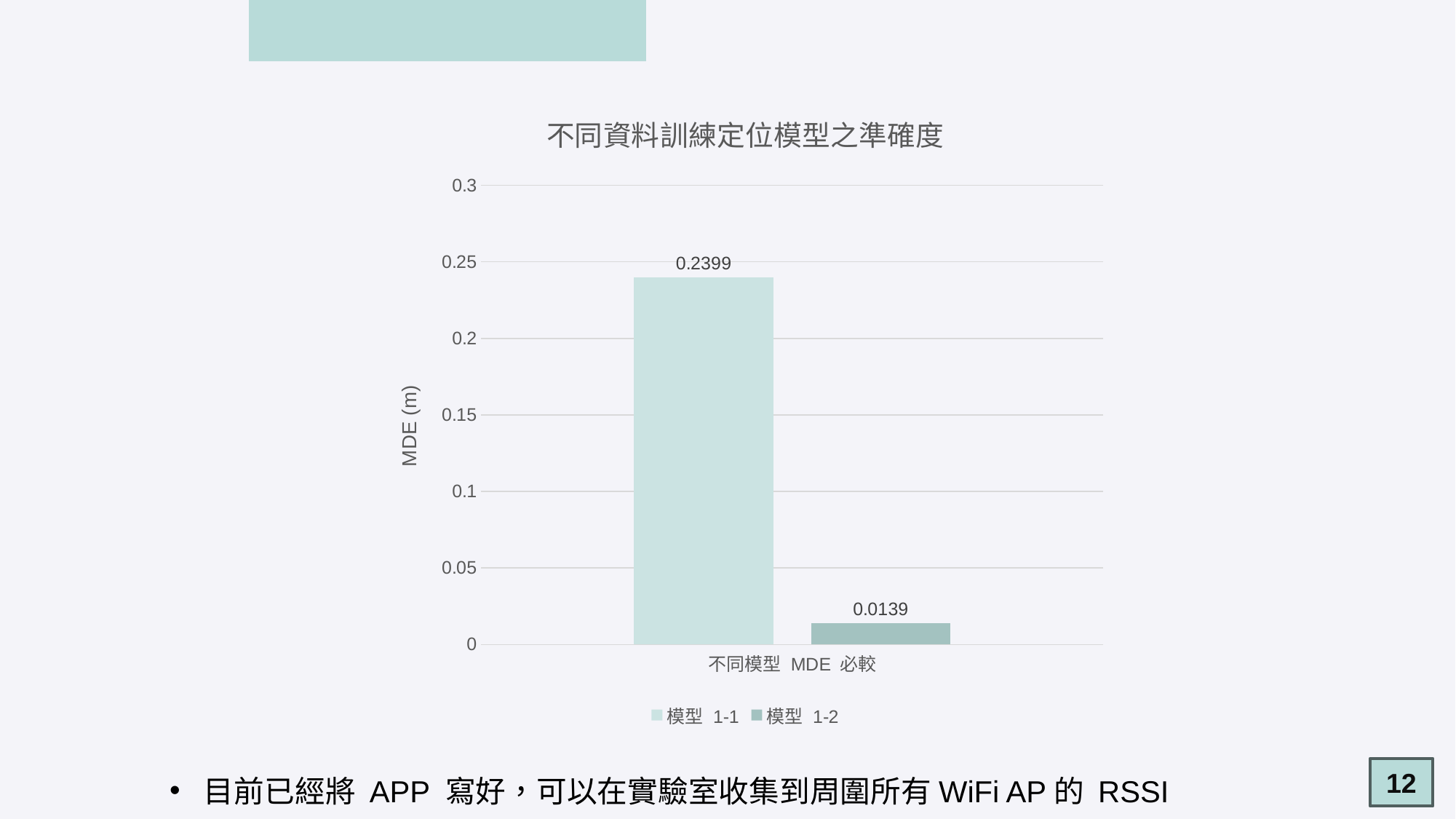

### Chart: 不同資料訓練定位模型之準確度

| Category | 模型 1-1 | 模型 1-2 |
|---|---|---|
| 不同模型 MDE 必較 | 0.2399 | 0.0139 |
12
目前已經將 APP 寫好，可以在實驗室收集到周圍所有WiFi AP的 RSSI

詢問老師意見，目前研究方向是否正確，如果正確下一步該做那方面研究